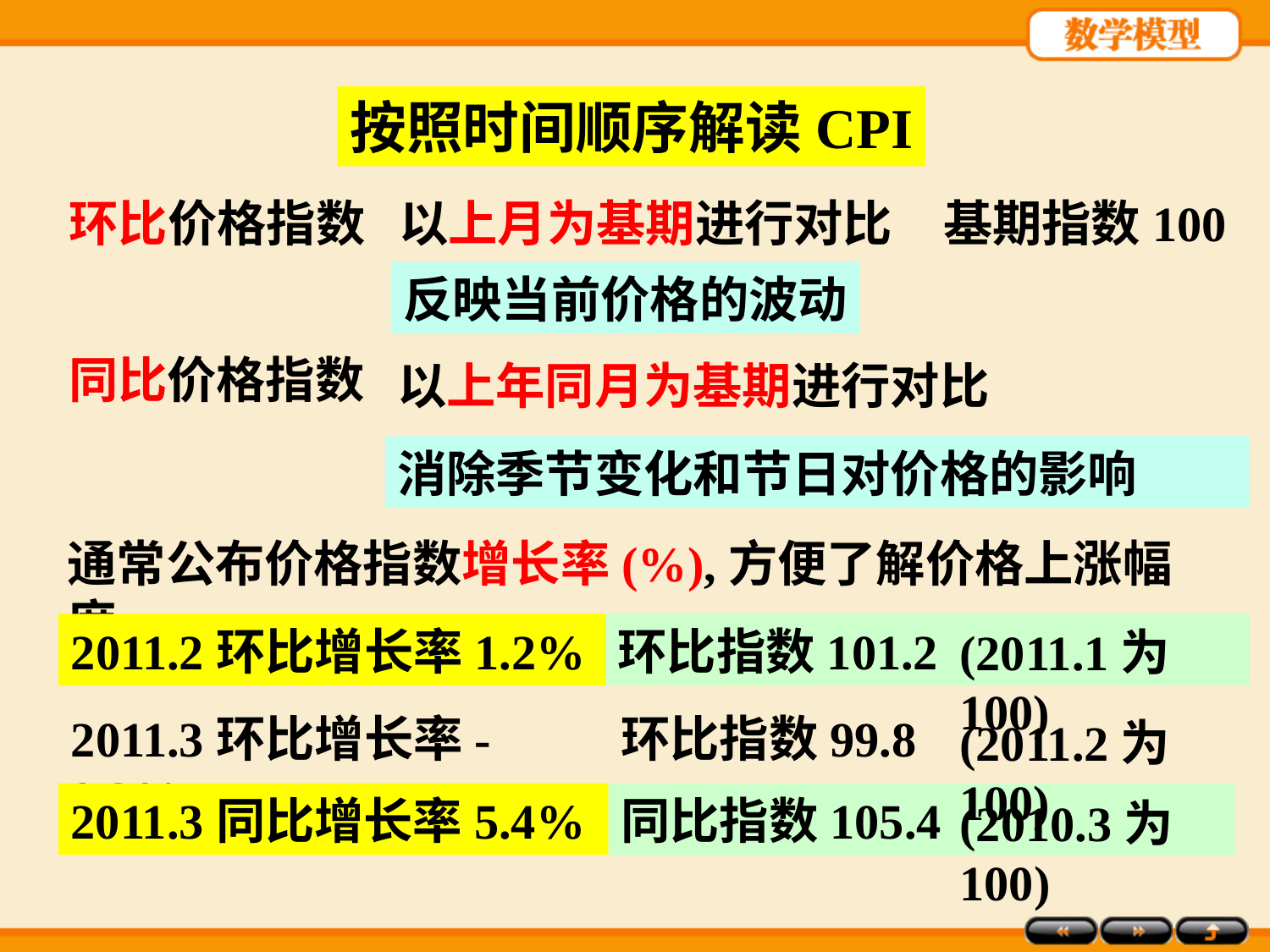

按照时间顺序解读CPI
环比价格指数
以上月为基期进行对比
基期指数100
反映当前价格的波动
同比价格指数
以上年同月为基期进行对比
消除季节变化和节日对价格的影响
通常公布价格指数增长率(%),方便了解价格上涨幅度
2011.2环比增长率1.2%
环比指数101.2
(2011.1为100)
2011.3环比增长率-0.2%
环比指数99.8
(2011.2为100)
2011.3同比增长率5.4%
同比指数105.4
(2010.3为100)